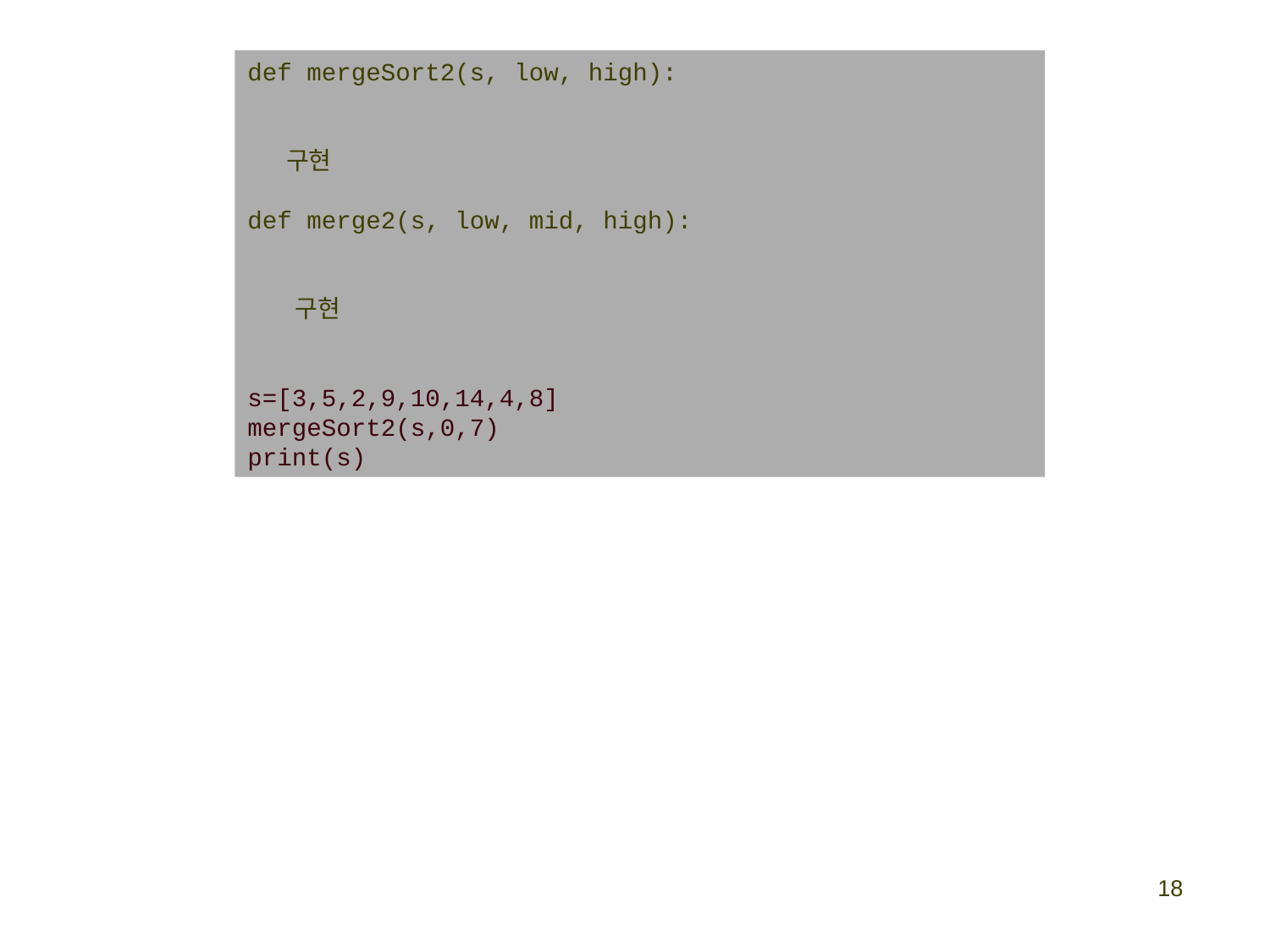

def mergeSort2(s, low, high):

      구현

def merge2(s, low, mid, high):

      구현

s=[3,5,2,9,10,14,4,8]
mergeSort2(s,0,7)
print(s)
18